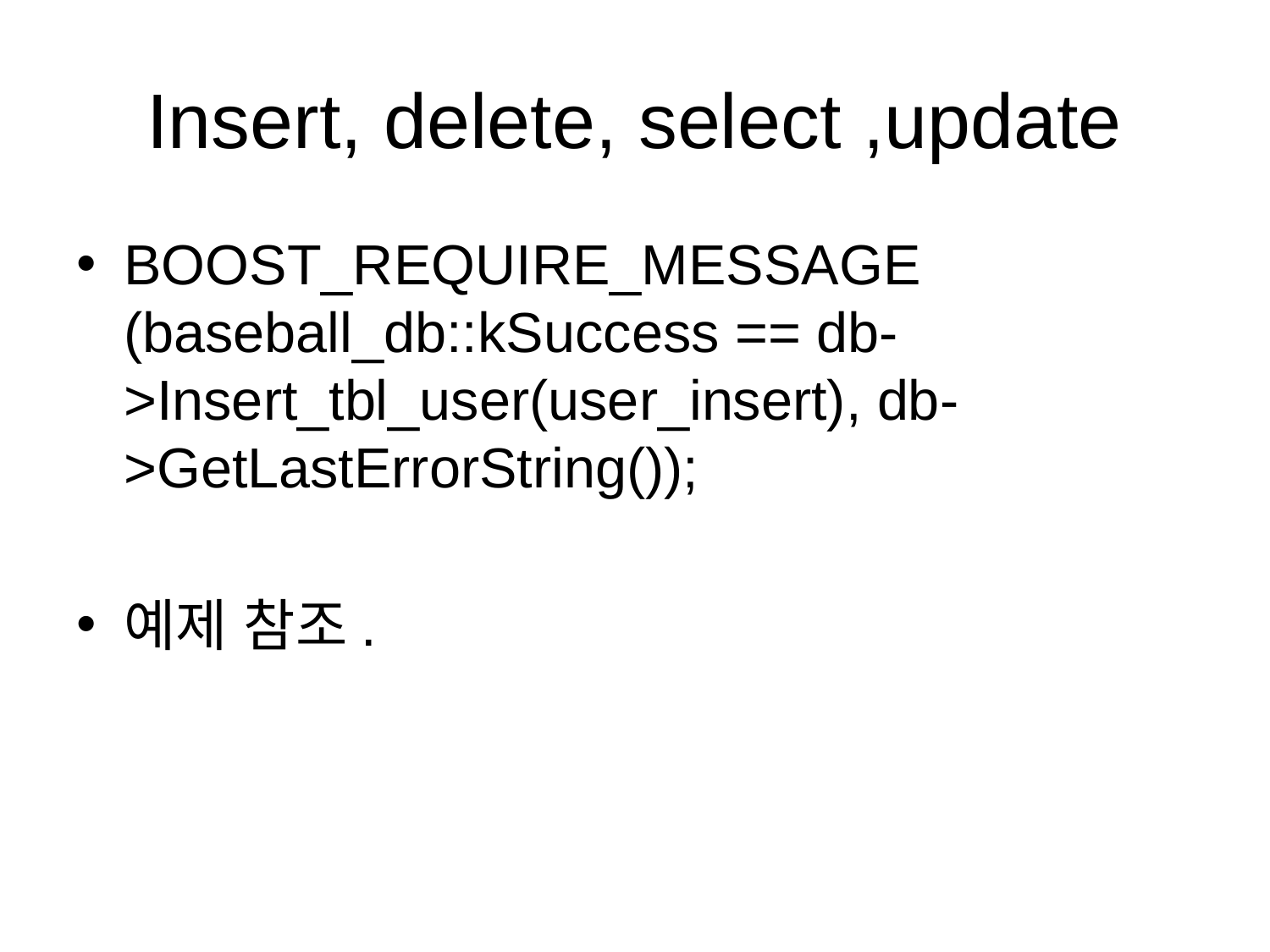

# Insert, delete, select ,update
BOOST_REQUIRE_MESSAGE (baseball_db::kSuccess == db->Insert_tbl_user(user_insert), db->GetLastErrorString());

예제 참조.